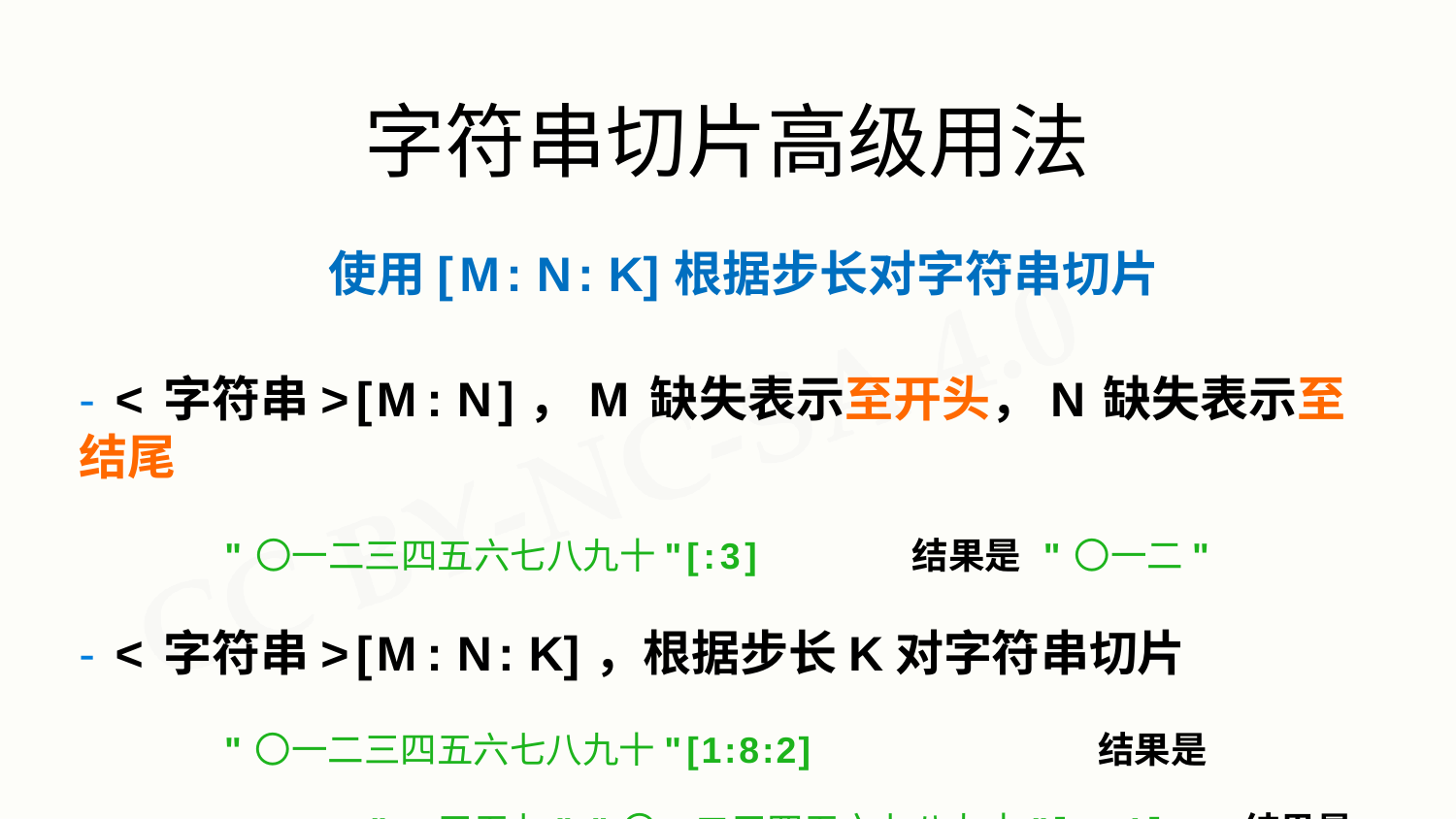

# 字符串切片高级用法
使用[M: N: K]根据步长对字符串切片

- <字符串>[M: N]，M缺失表示至开头，N缺失表示至结尾

"〇一二三四五六七八九十"[:3]	结果是	"〇一二"

- <字符串>[M: N: K]，根据步长K对字符串切片
"〇一二三四五六七八九十"[1:8:2]		结果是		"一三五七" "〇一二三四五六七八九十"[::-1]	结果是	"十九八七六五四三二一〇"